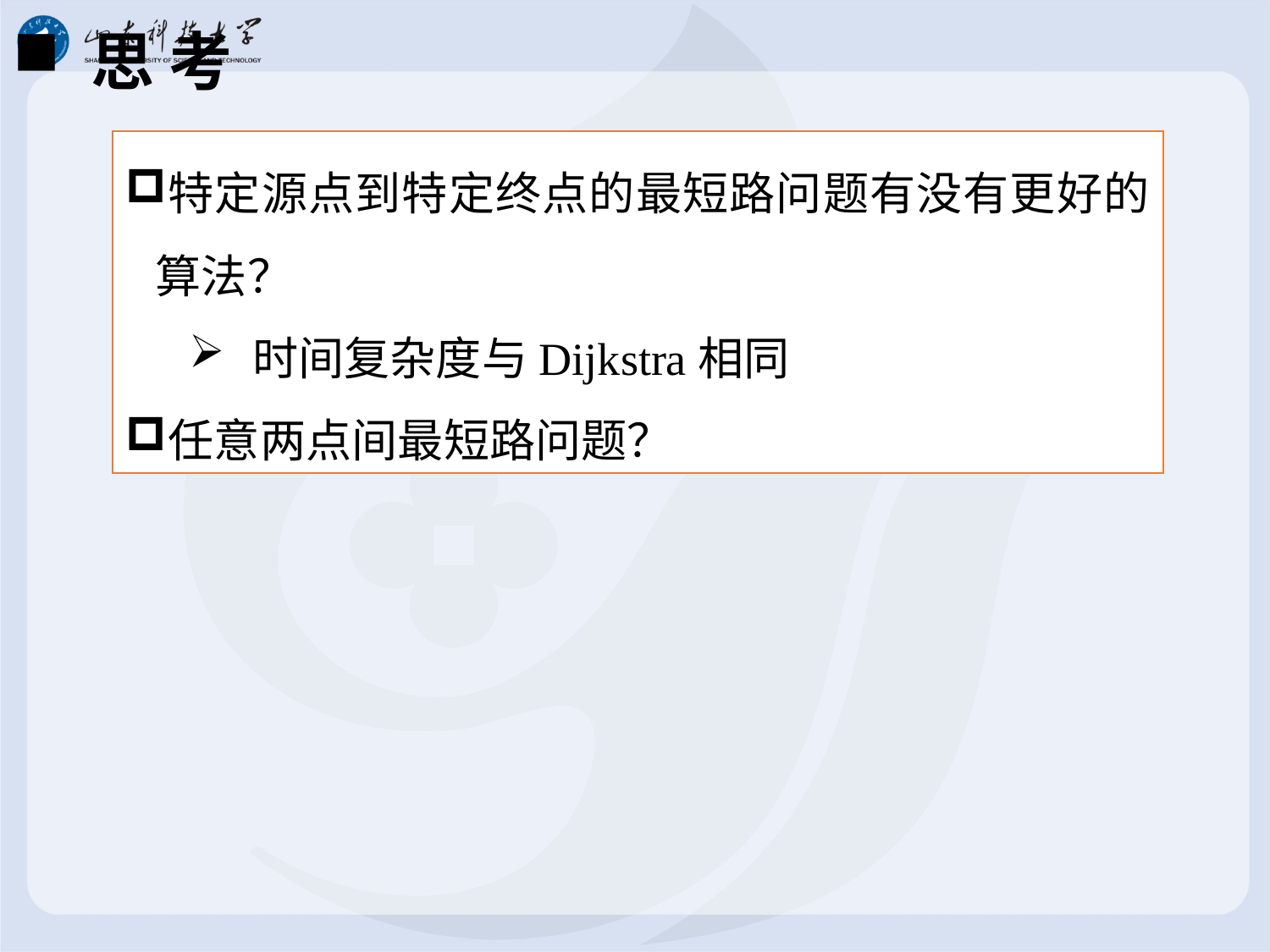

# 思 考
特定源点到特定终点的最短路问题有没有更好的算法？
时间复杂度与Dijkstra相同
任意两点间最短路问题？